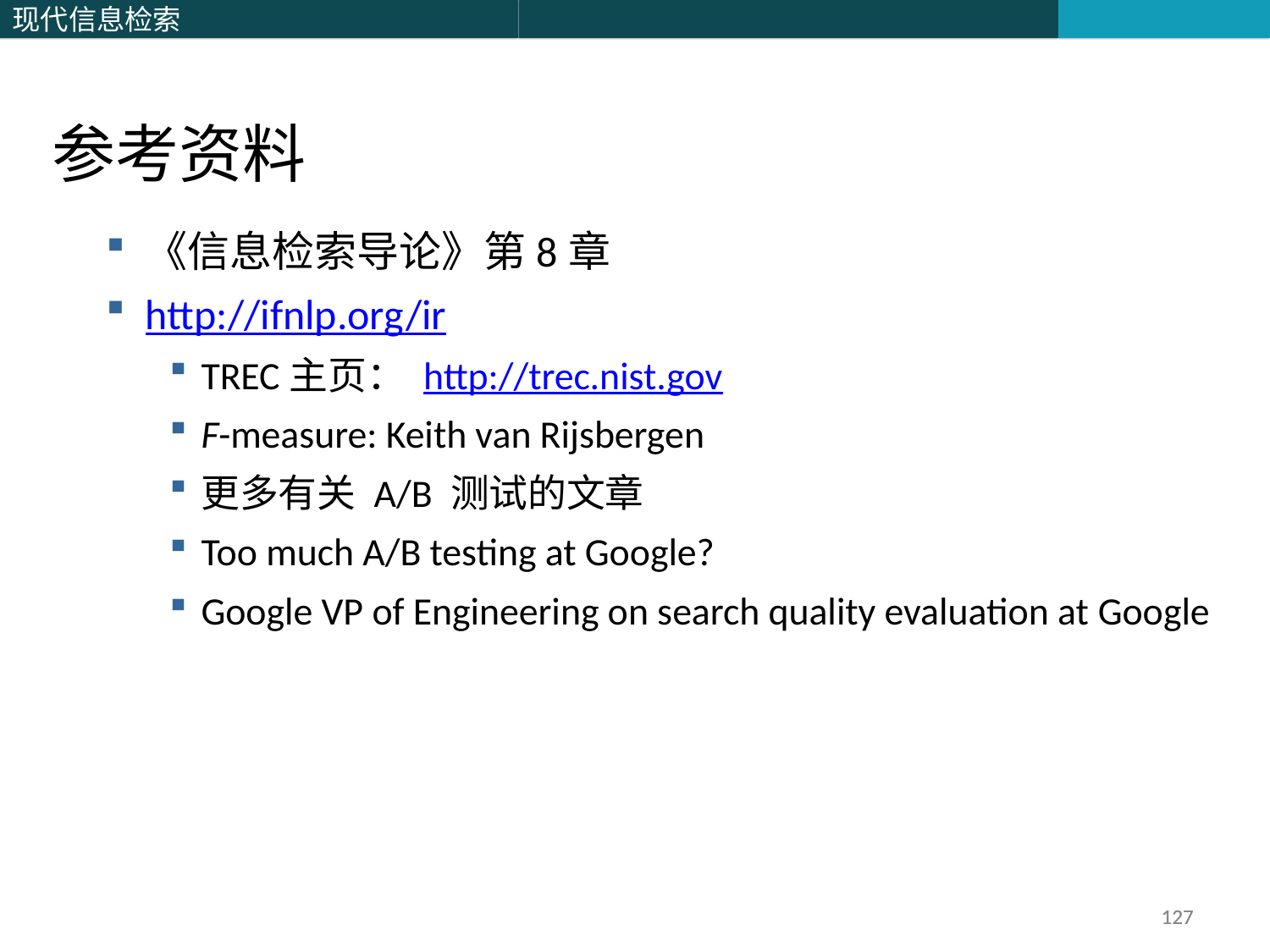

参考资料
《信息检索导论》第8章
http://ifnlp.org/ir
TREC主页： http://trec.nist.gov
F-measure: Keith van Rijsbergen
更多有关 A/B 测试的文章
Too much A/B testing at Google?
Google VP of Engineering on search quality evaluation at Google
127
127